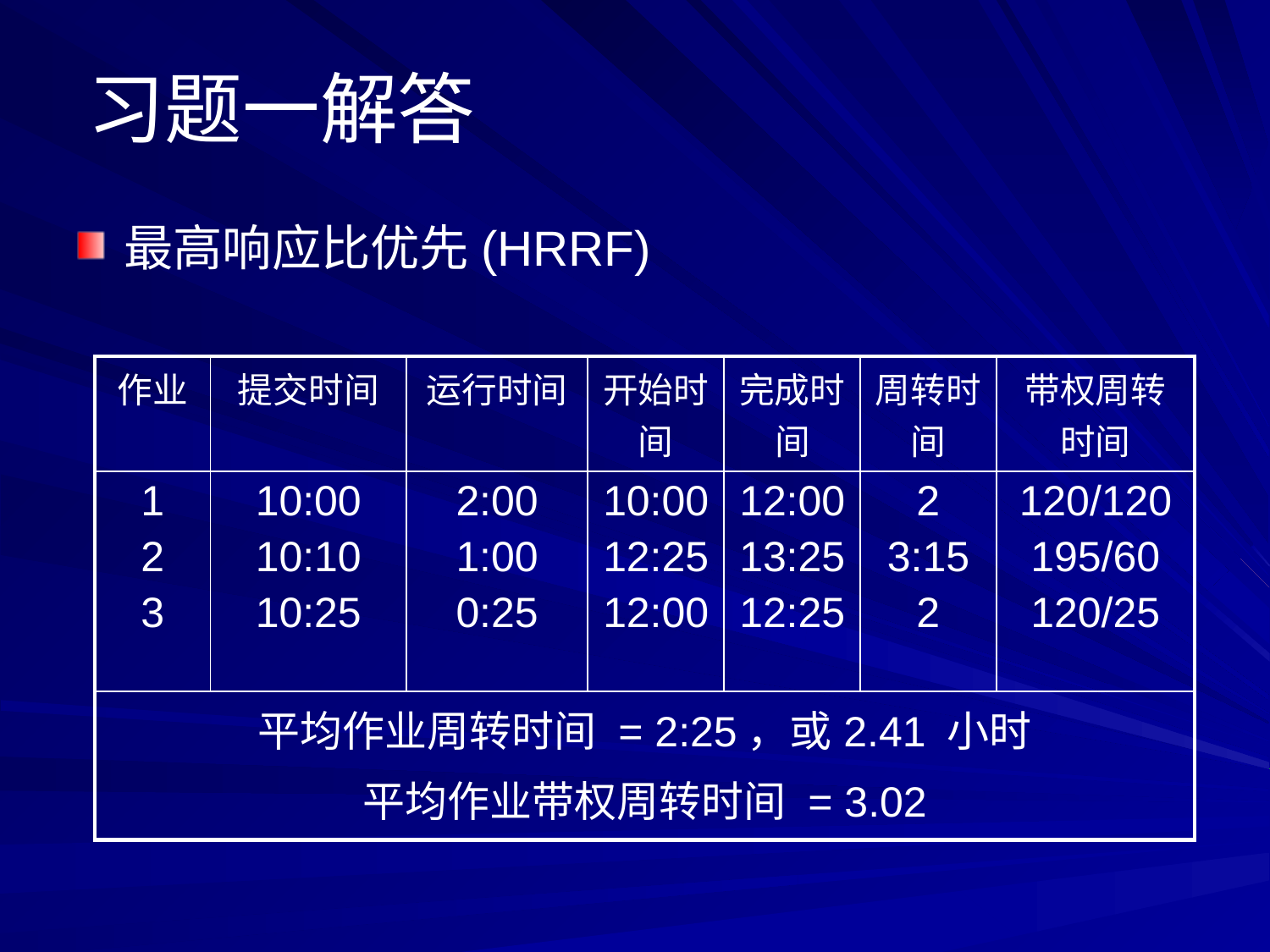

习题一解答
最高响应比优先(HRRF)
| 作业 | 提交时间 | 运行时间 | 开始时间 | 完成时间 | 周转时间 | 带权周转时间 |
| --- | --- | --- | --- | --- | --- | --- |
| 1 2 3 | 10:00 10:10 10:25 | 2:00 1:00 0:25 | 10:00 12:25 12:00 | 12:00 13:25 12:25 | 2 3:15 2 | 120/120 195/60 120/25 |
| 平均作业周转时间 = 2:25，或2.41 小时 平均作业带权周转时间 = 3.02 |  |  |  |  |  |  |